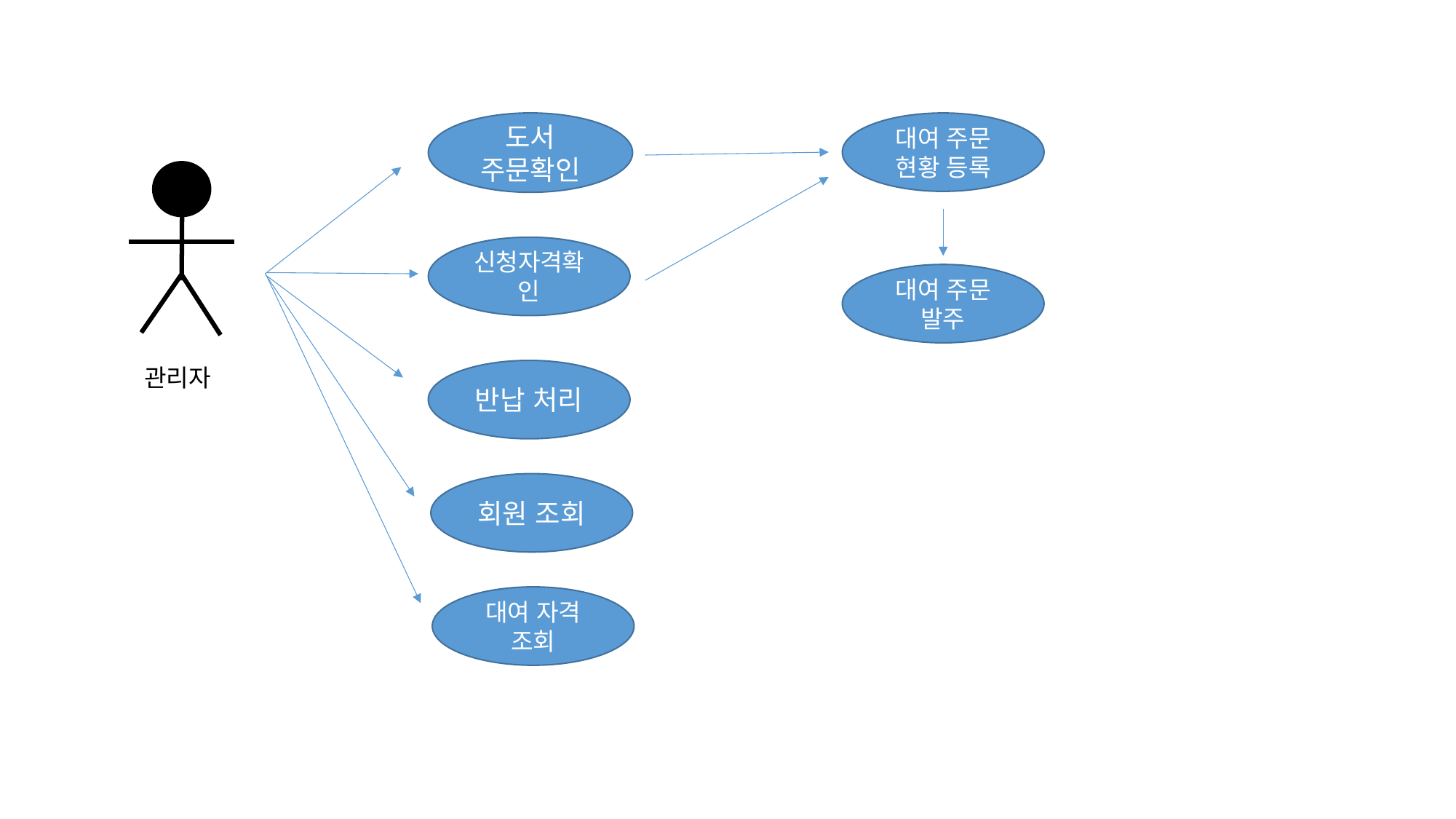

도서 주문확인
대여 주문
현황 등록
신청자격확인
대여 주문
발주
반납 처리
회원 조회
대여 자격 조회

관리자